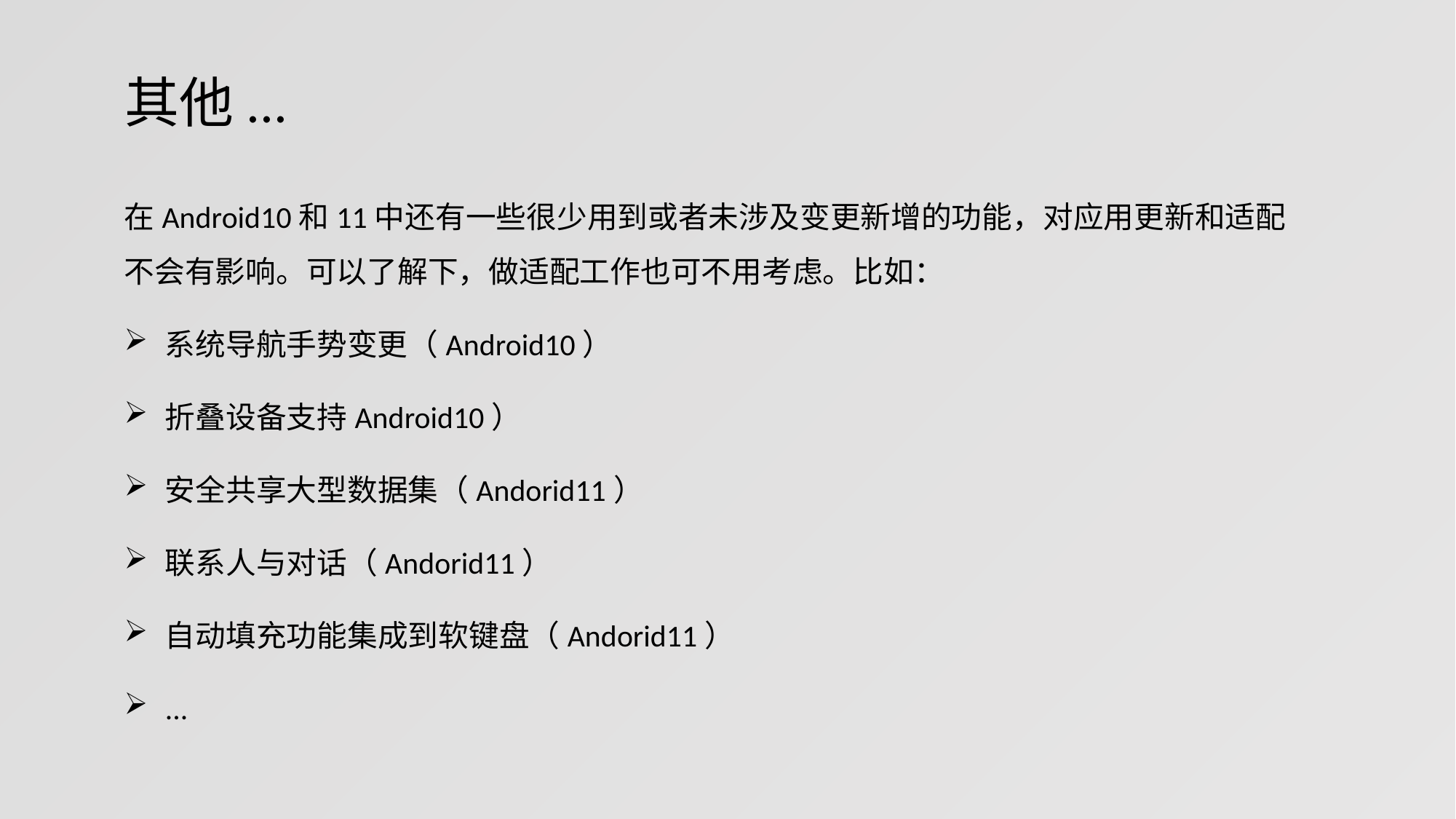

# 其他...
在Android10和11中还有一些很少用到或者未涉及变更新增的功能，对应用更新和适配不会有影响。可以了解下，做适配工作也可不用考虑。比如：
系统导航手势变更（Android10）
折叠设备支持Android10）
安全共享大型数据集（Andorid11）
联系人与对话（Andorid11）
自动填充功能集成到软键盘（Andorid11）
...